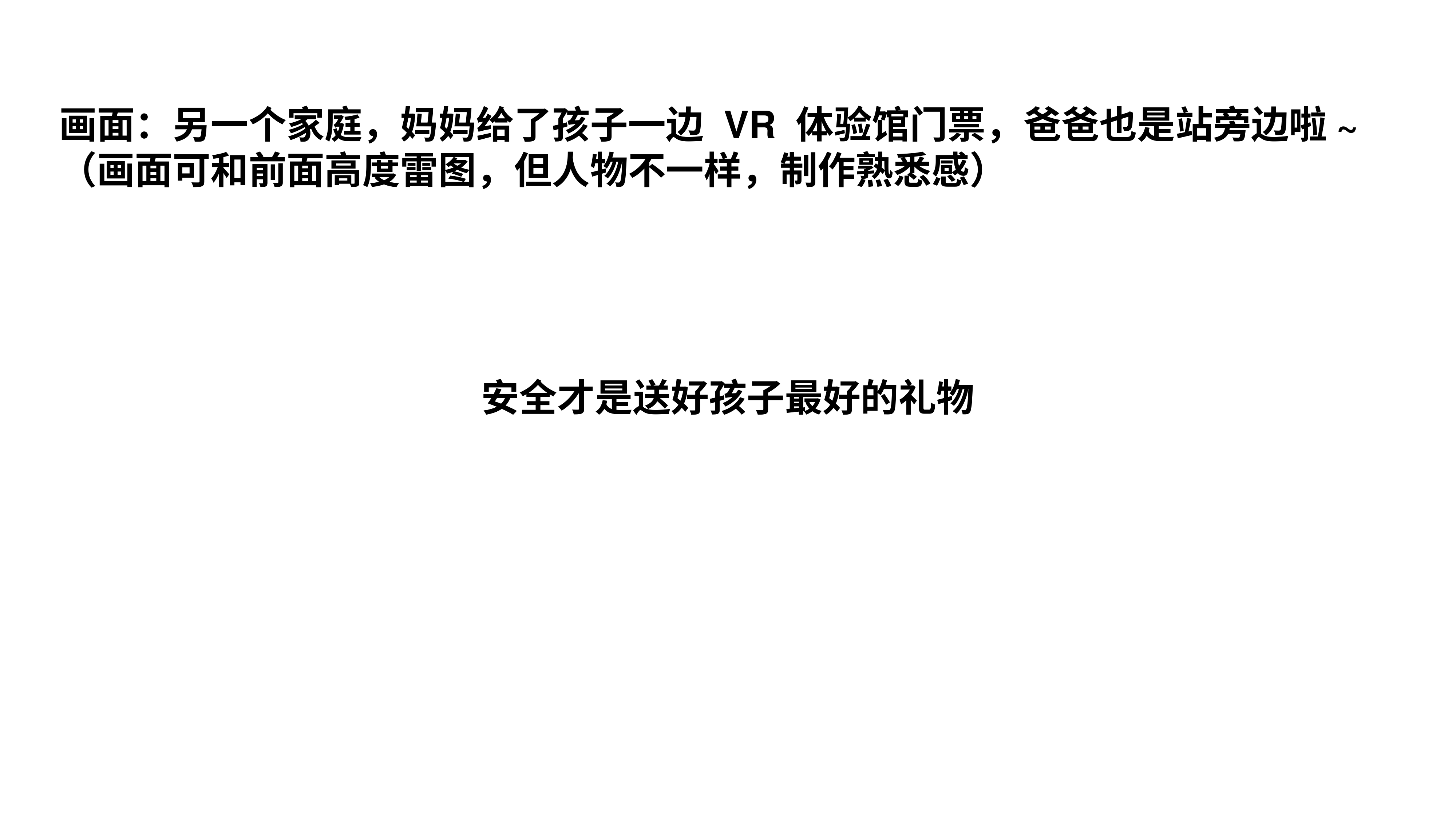

画面：另一个家庭，妈妈给了孩子一边 VR 体验馆门票，爸爸也是站旁边啦~
（画面可和前面高度雷图，但人物不一样，制作熟悉感）
安全才是送好孩子最好的礼物